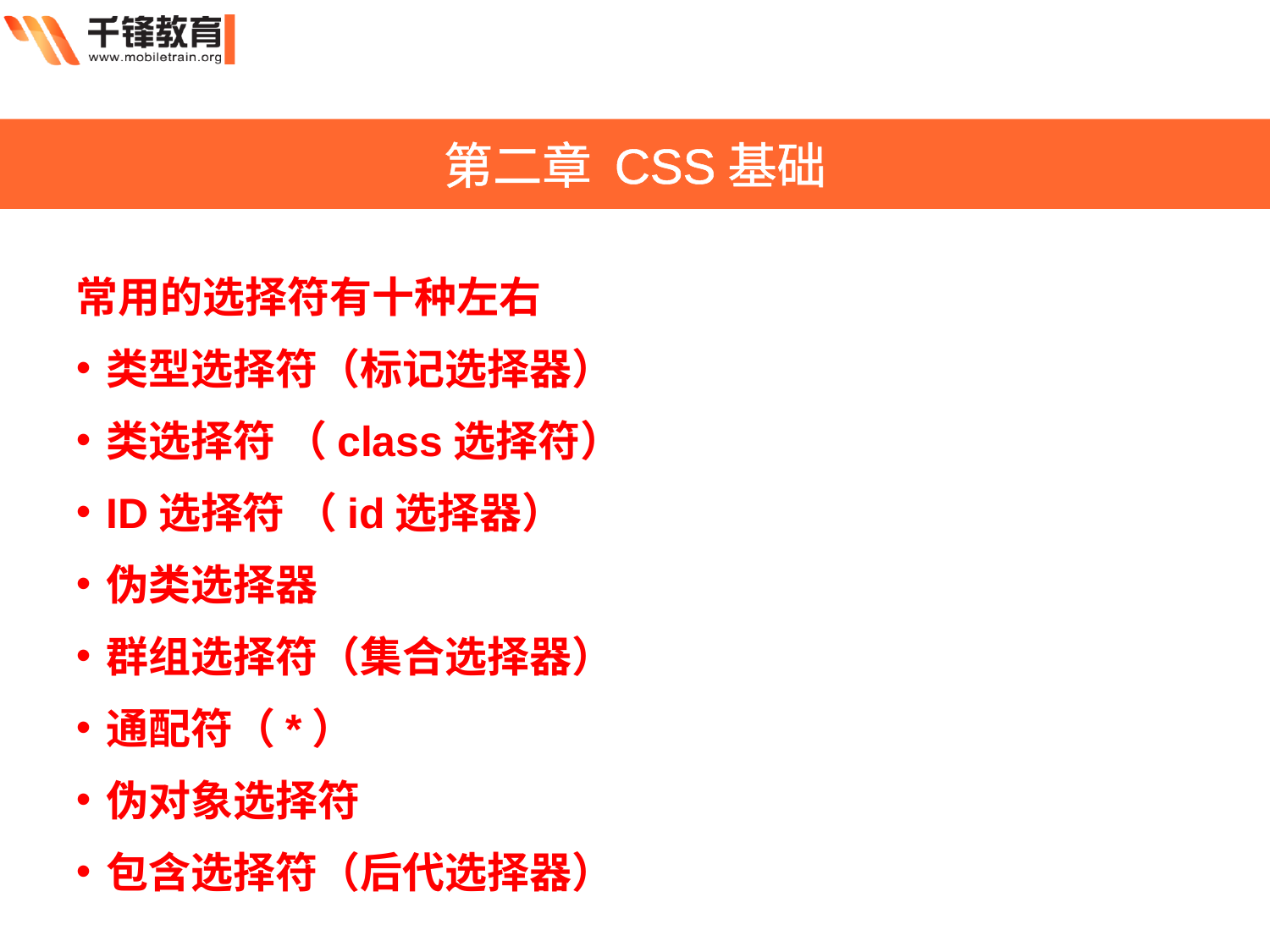

第二章 CSS基础
常用的选择符有十种左右
类型选择符（标记选择器）
类选择符 （class选择符）
ID选择符 （id选择器）
伪类选择器
群组选择符（集合选择器）
通配符（*）
伪对象选择符
包含选择符（后代选择器）